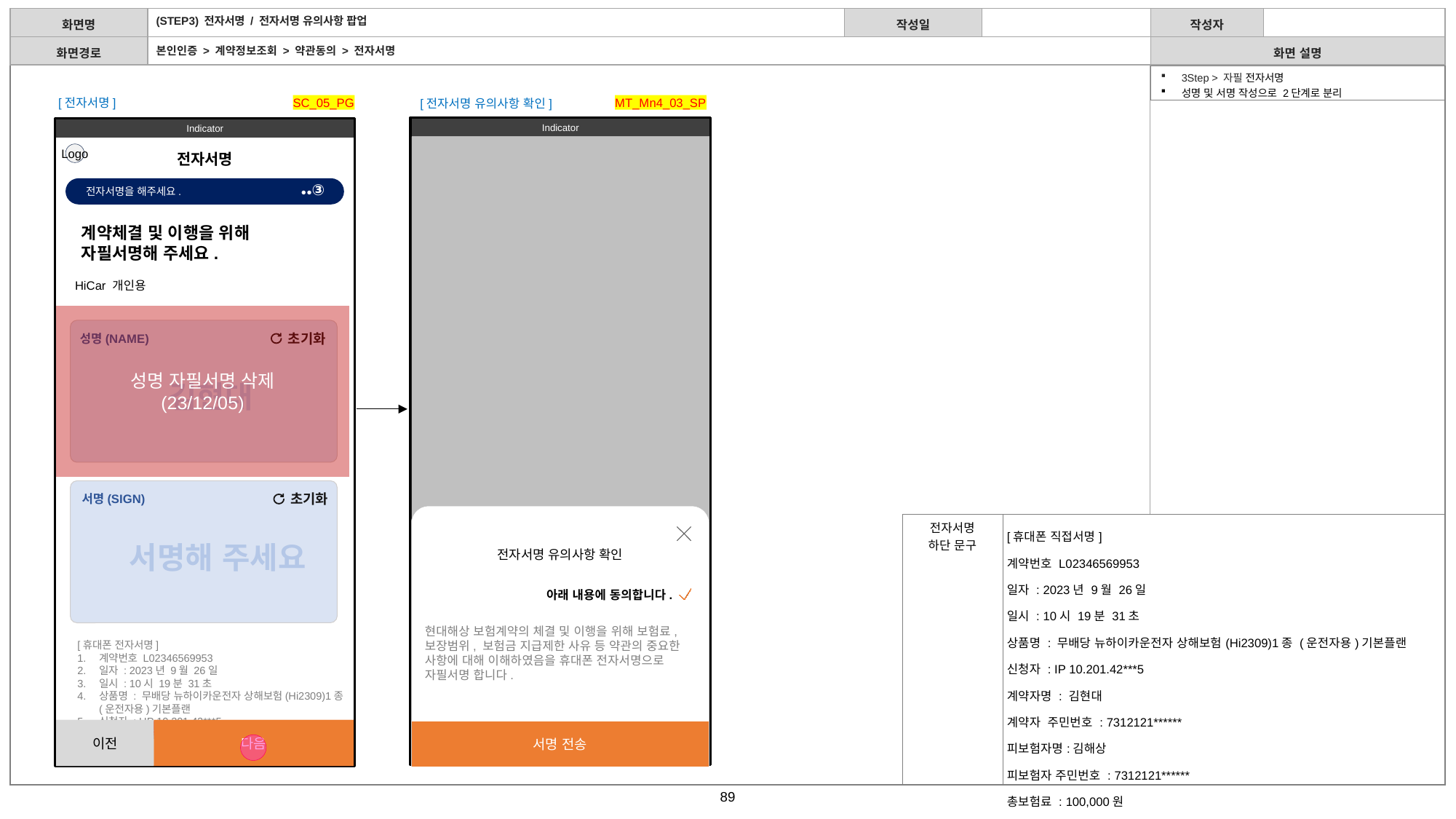

(STEP3) 전자서명 / 전자서명 유의사항 팝업

본인인증 > 계약정보조회 > 약관동의 > 전자서명
| 3Step > 자필 전자서명 성명 및 서명 작성으로 2단계로 분리 |
| --- |
SC_05_PG
MT_Mn4_03_SP
[전자서명]
[전자서명 유의사항 확인]

Indicator

Indicator

Logo
전자서명

●●③
전자서명을 해주세요.
계약체결 및 이행을 위해
자필서명해 주세요.
HiCar 개인용
성명 자필서명 삭제
(23/12/05)

초기화

성명(NAME)
김현대

초기화

서명(SIGN)

전자서명 유의사항 확인
아래 내용에 동의합니다.

현대해상 보험계약의 체결 및 이행을 위해 보험료, 보장범위, 보험금 지급제한 사유 등 약관의 중요한 사항에 대해 이해하였음을 휴대폰 전자서명으로 자필서명 합니다.
이전
다음
서명 전송
| 전자서명 하단 문구 | [휴대폰 직접서명] 계약번호 L02346569953 일자 : 2023년 9월 26일 일시 : 10시 19분 31초 상품명 : 무배당 뉴하이카운전자 상해보험(Hi2309)1종 (운전자용)기본플랜 신청자 : IP 10.201.42\*\*\*5 계약자명 : 김현대 계약자 주민번호 : 7312121\*\*\*\*\*\* 피보험자명:김해상 피보험자 주민번호 : 7312121\*\*\*\*\*\* 총보험료 : 100,000원 이용기관명 : 현대해상화재보험 |
| --- | --- |
서명해 주세요
[휴대폰 전자서명]
계약번호 L02346569953
일자 : 2023년 9월 26일
일시 : 10시 19분 31초
상품명 : 무배당 뉴하이카운전자 상해보험(Hi2309)1종 (운전자용)기본플랜
신청자 : HP 10.201.42***5
계약자명 : 김현대
이전
다음
이전
다음
2